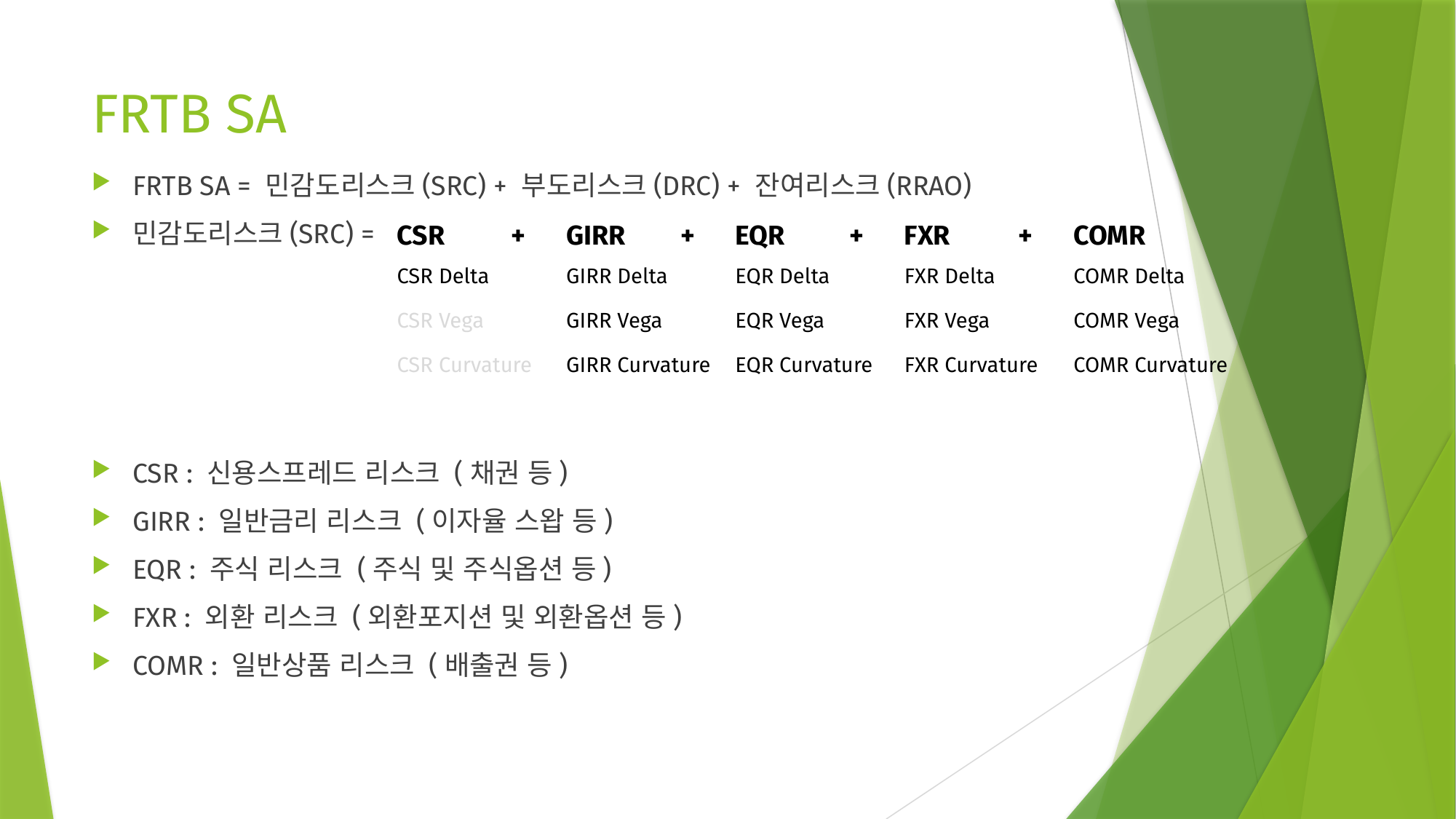

# FRTB SA
FRTB SA = 민감도리스크(SRC) + 부도리스크(DRC) + 잔여리스크(RRAO)
민감도리스크(SRC) =

CSR : 신용스프레드 리스크 (채권 등)
GIRR : 일반금리 리스크 (이자율 스왑 등)
EQR : 주식 리스크 (주식 및 주식옵션 등)
FXR : 외환 리스크 (외환포지션 및 외환옵션 등)
COMR : 일반상품 리스크 (배출권 등)
| CSR | + | GIRR | + | EQR | + | FXR | + | COMR |  |
| --- | --- | --- | --- | --- | --- | --- | --- | --- | --- |
| CSR Delta |  | GIRR Delta |  | EQR Delta |  | FXR Delta |  | COMR Delta |  |
| CSR Vega |  | GIRR Vega |  | EQR Vega |  | FXR Vega |  | COMR Vega |  |
| CSR Curvature |  | GIRR Curvature |  | EQR Curvature |  | FXR Curvature |  | COMR Curvature |  |